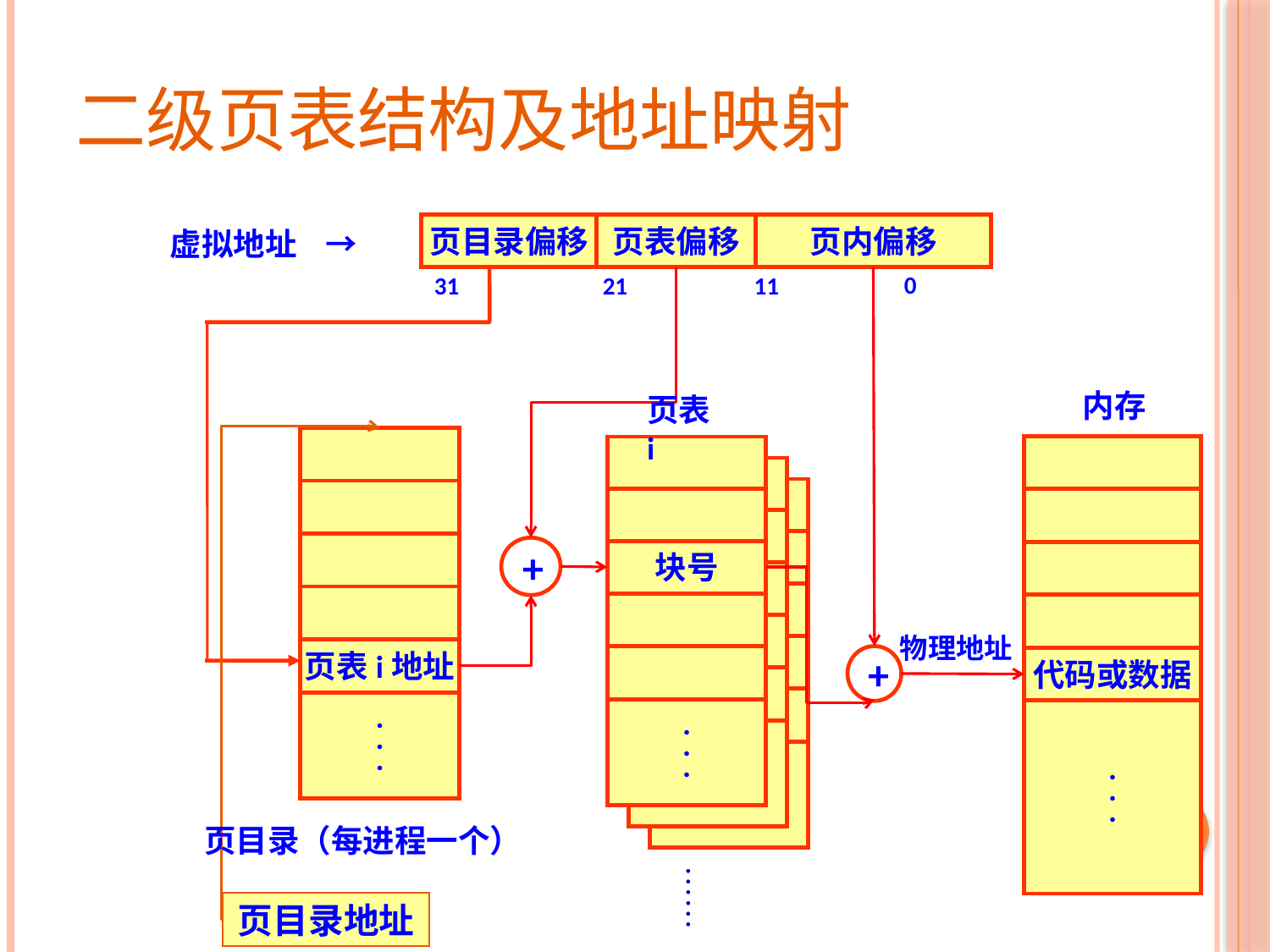

# 二级页表结构及地址映射
页目录偏移
页表偏移
页内偏移
虚拟地址    →
0
31
21
11

内存
页表i

块号

.
.
.

块号

.
.
.

块号

.
.
.

+

物理地址
页表i地址
+
代码或数据

.
.
.
.
.
.
页目录（每进程一个）
……
页目录地址